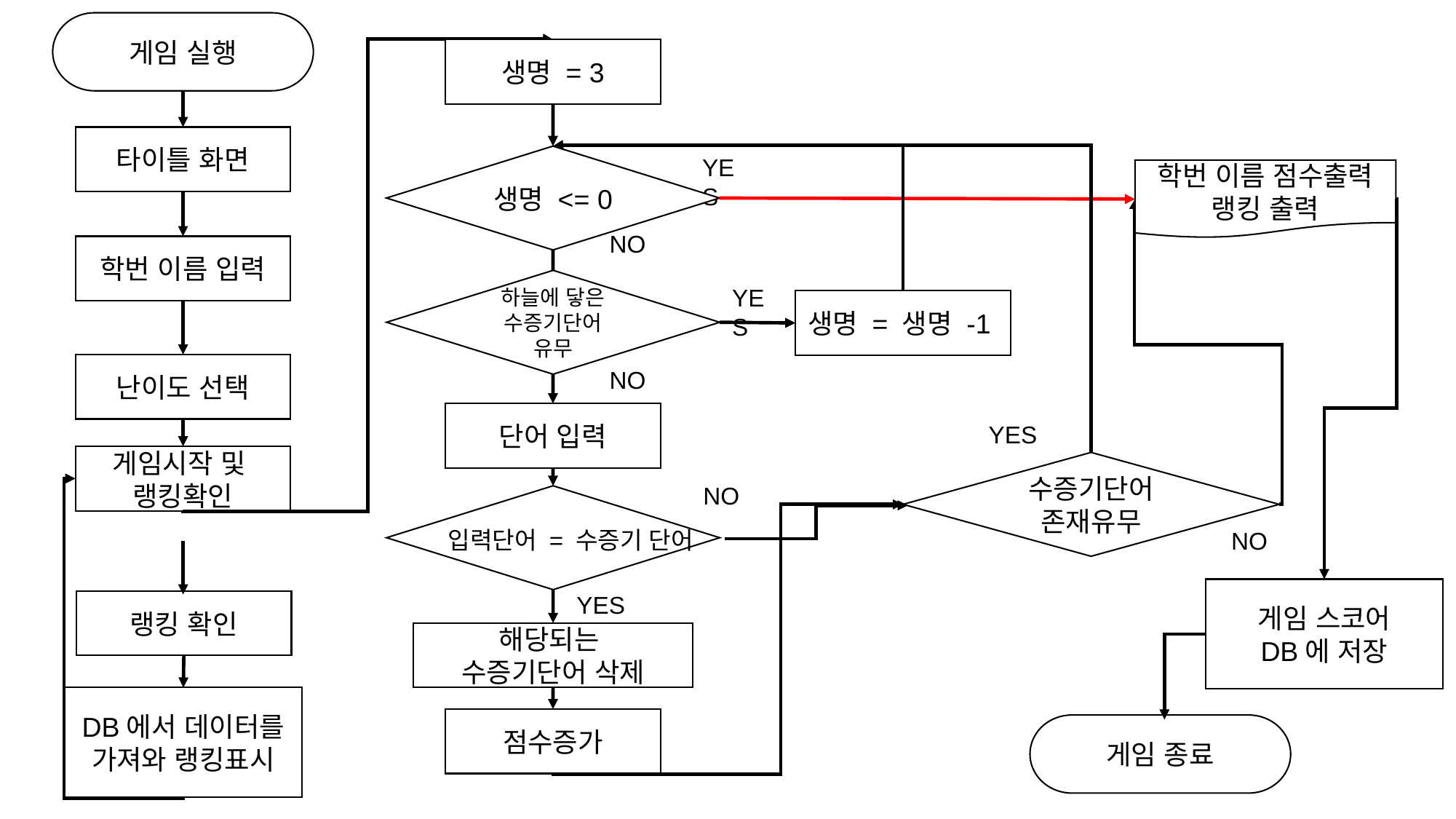

게임 실행
생명 = 3
타이틀 화면
생명 <= 0
YES
NO
YES
NO
NO

입력단어 = 수증기 단어

YES
학번 이름 점수출력
랭킹 출력
학번 이름 입력
하늘에 닿은
수증기단어
유무
생명 = 생명 -1
난이도 선택
단어 입력
YES
게임시작 및
랭킹확인
수증기단어 존재유무
NO
게임 스코어
DB에 저장
랭킹 확인
해당되는
수증기단어 삭제
DB에서 데이터를 가져와 랭킹표시
점수증가
게임 종료